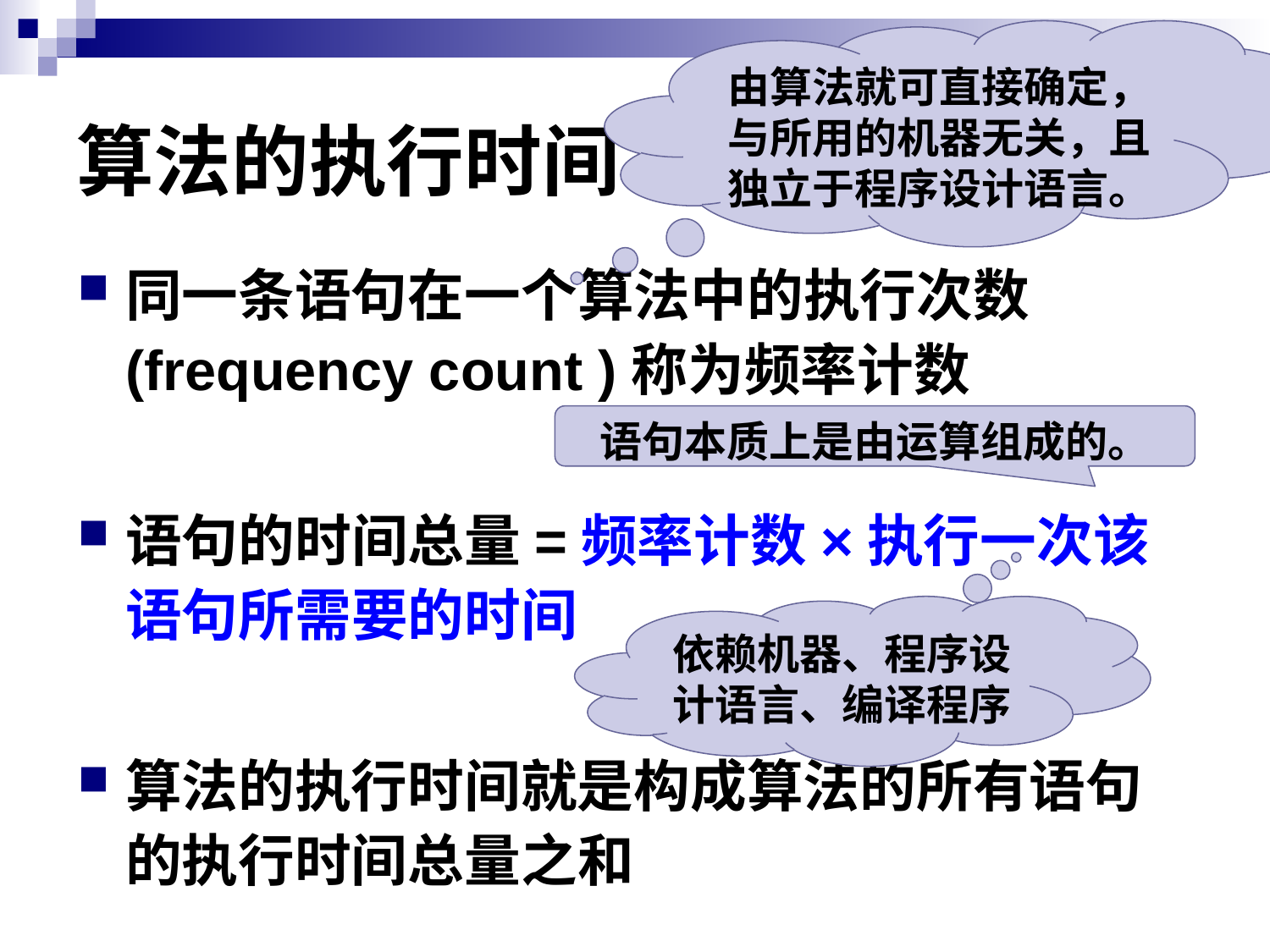

由算法就可直接确定，与所用的机器无关，且独立于程序设计语言。
# 算法的执行时间
同一条语句在一个算法中的执行次数 (frequency count )称为频率计数

语句的时间总量=频率计数×执行一次该语句所需要的时间

算法的执行时间就是构成算法的所有语句的执行时间总量之和
语句本质上是由运算组成的。
依赖机器、程序设计语言、编译程序